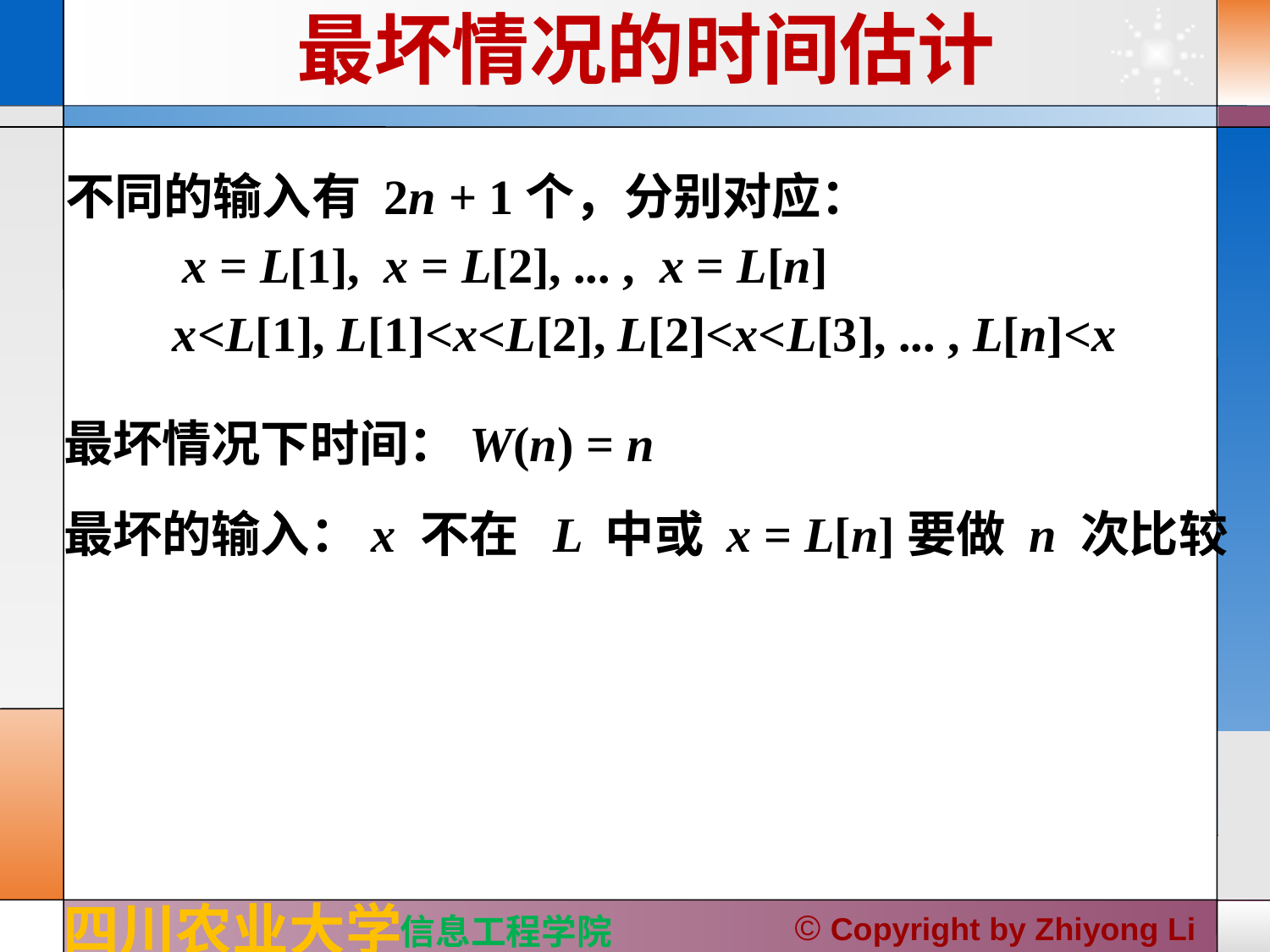

# 最坏情况的时间估计
不同的输入有 2n + 1个，分别对应：
    x = L[1],  x = L[2], ... ,  x = L[n]
        x<L[1], L[1]<x<L[2], L[2]<x<L[3], ... , L[n]<x

最坏情况下时间：W(n) = n
最坏的输入：x 不在  L 中或 x = L[n]要做 n 次比较